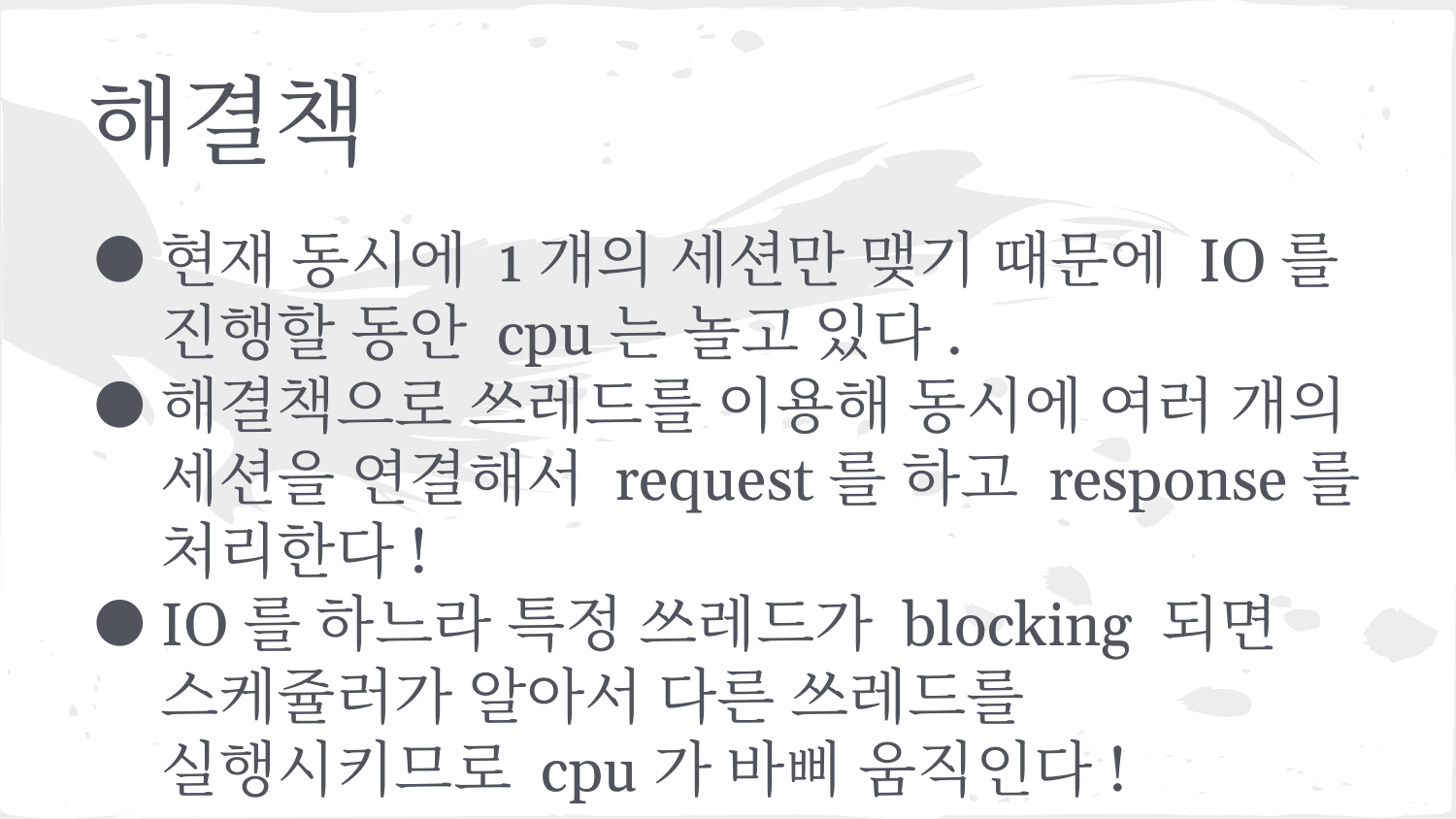

# 해결책
현재 동시에 1개의 세션만 맺기 때문에 IO를 진행할 동안 cpu는 놀고 있다.
해결책으로 쓰레드를 이용해 동시에 여러 개의 세션을 연결해서 request를 하고 response를 처리한다!
IO를 하느라 특정 쓰레드가 blocking 되면 스케쥴러가 알아서 다른 쓰레드를 실행시키므로 cpu가 바삐 움직인다!